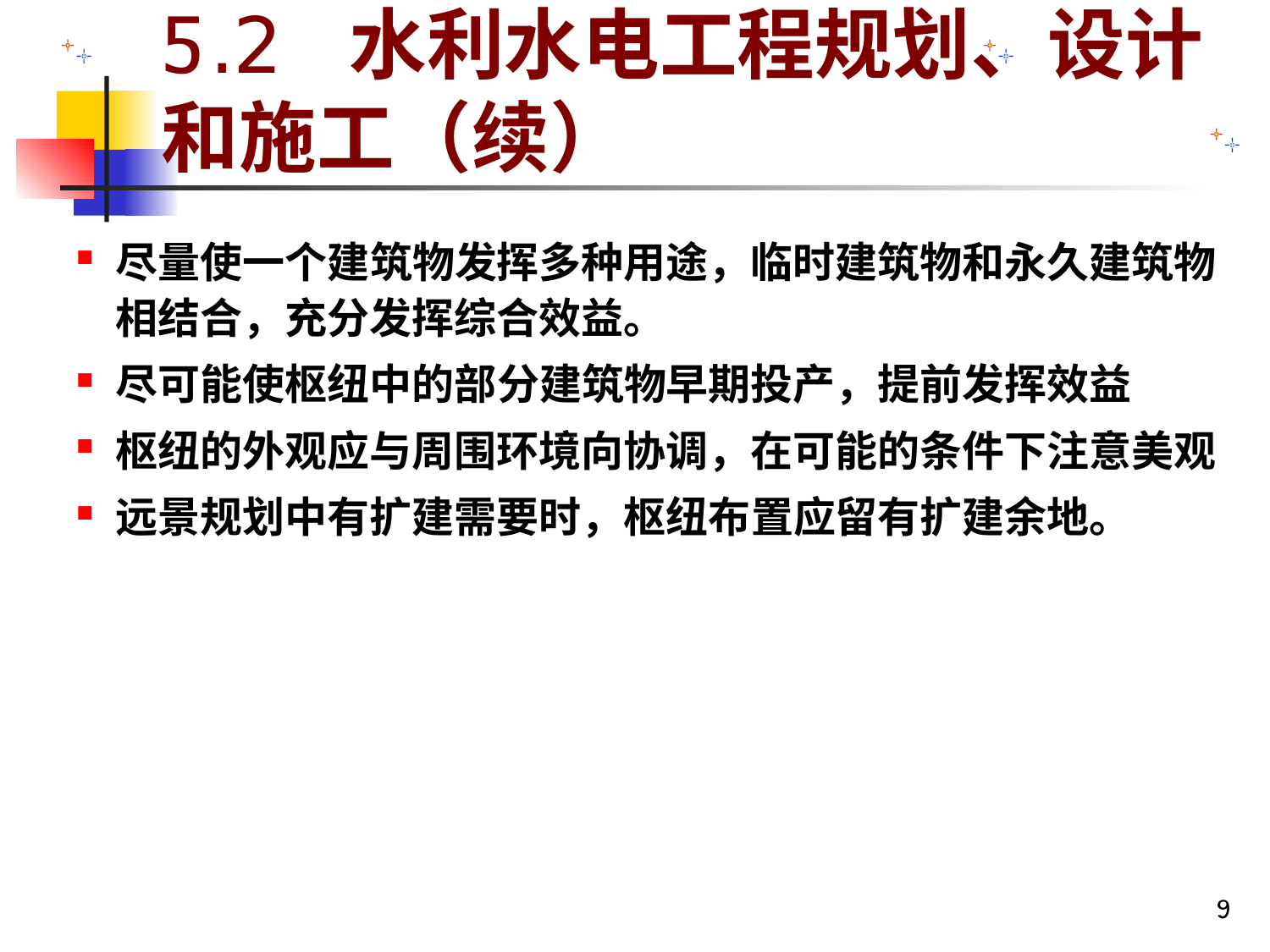

# 5.2  水利水电工程规划、设计和施工（续）
尽量使一个建筑物发挥多种用途，临时建筑物和永久建筑物相结合，充分发挥综合效益。
尽可能使枢纽中的部分建筑物早期投产，提前发挥效益
枢纽的外观应与周围环境向协调，在可能的条件下注意美观
远景规划中有扩建需要时，枢纽布置应留有扩建余地。
9